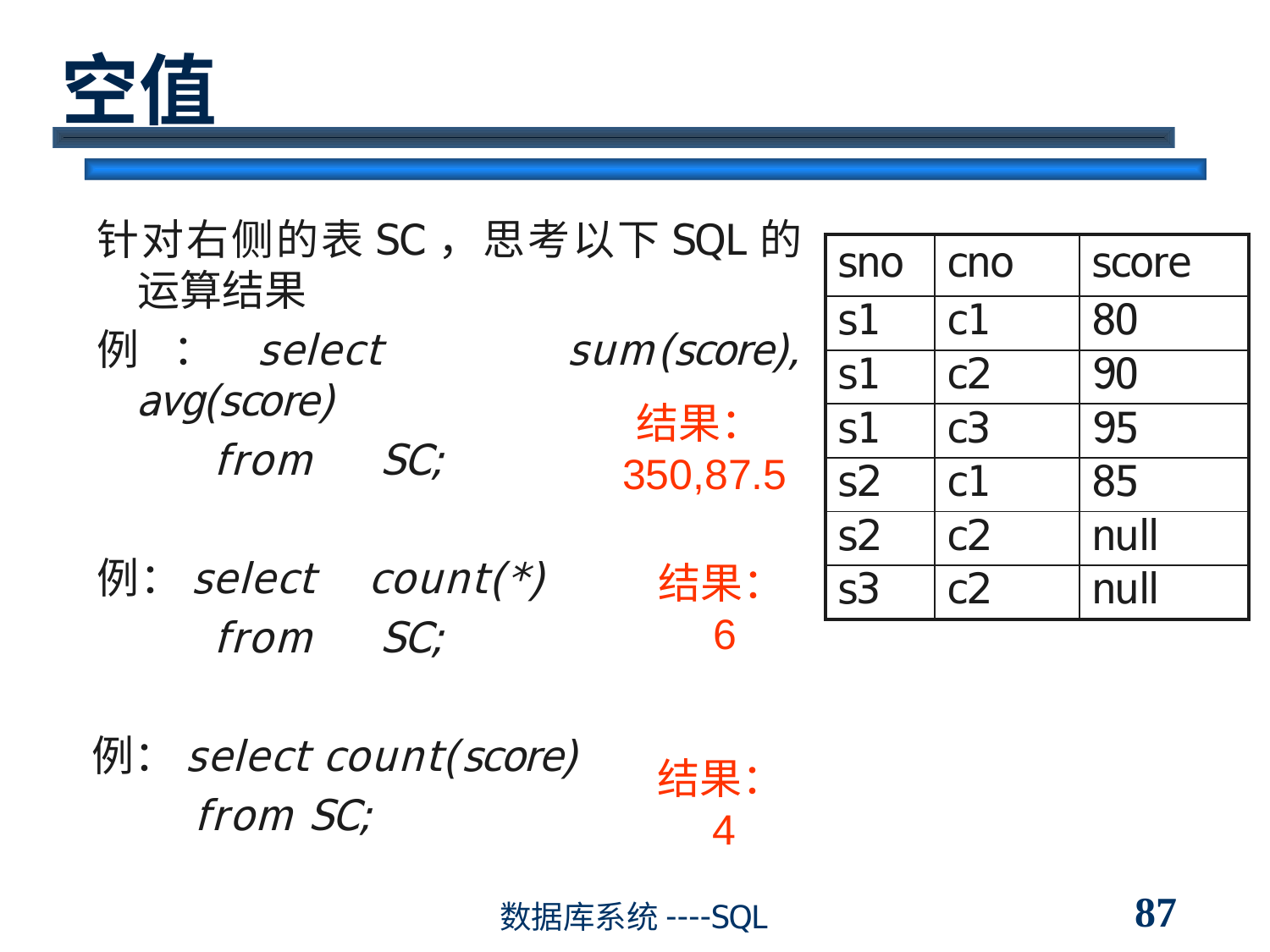

# 空值
针对右侧的表SC，思考以下SQL的运算结果
例：select    sum(score), avg(score)
         from     SC;

例：select    count(*)
         from     SC;

     例：select count(score)
             from SC;
| sno | cno | score |
| --- | --- | --- |
| s1 | c1 | 80 |
| s1 | c2 | 90 |
| s1 | c3 | 95 |
| s2 | c1 | 85 |
| s2 | c2 | null |
| s3 | c2 | null |
结果：350,87.5
结果：6
结果：4
87
数据库系统----SQL